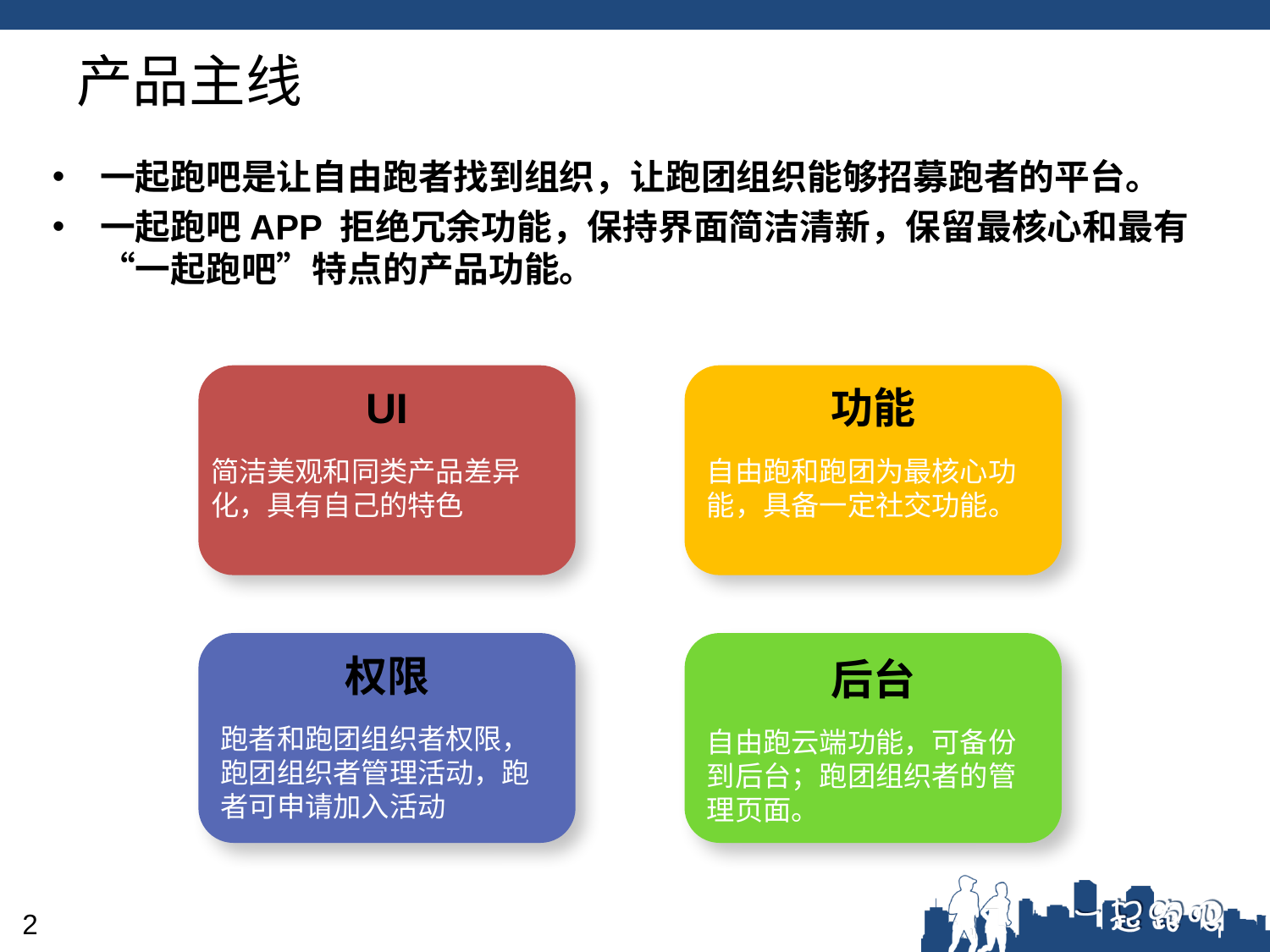

# 产品主线
一起跑吧是让自由跑者找到组织，让跑团组织能够招募跑者的平台。
一起跑吧APP 拒绝冗余功能，保持界面简洁清新，保留最核心和最有“一起跑吧”特点的产品功能。

UI
简洁美观和同类产品差异化，具有自己的特色
功能
自由跑和跑团为最核心功能，具备一定社交功能。

权限
跑者和跑团组织者权限，跑团组织者管理活动，跑者可申请加入活动
后台
自由跑云端功能，可备份到后台；跑团组织者的管理页面。